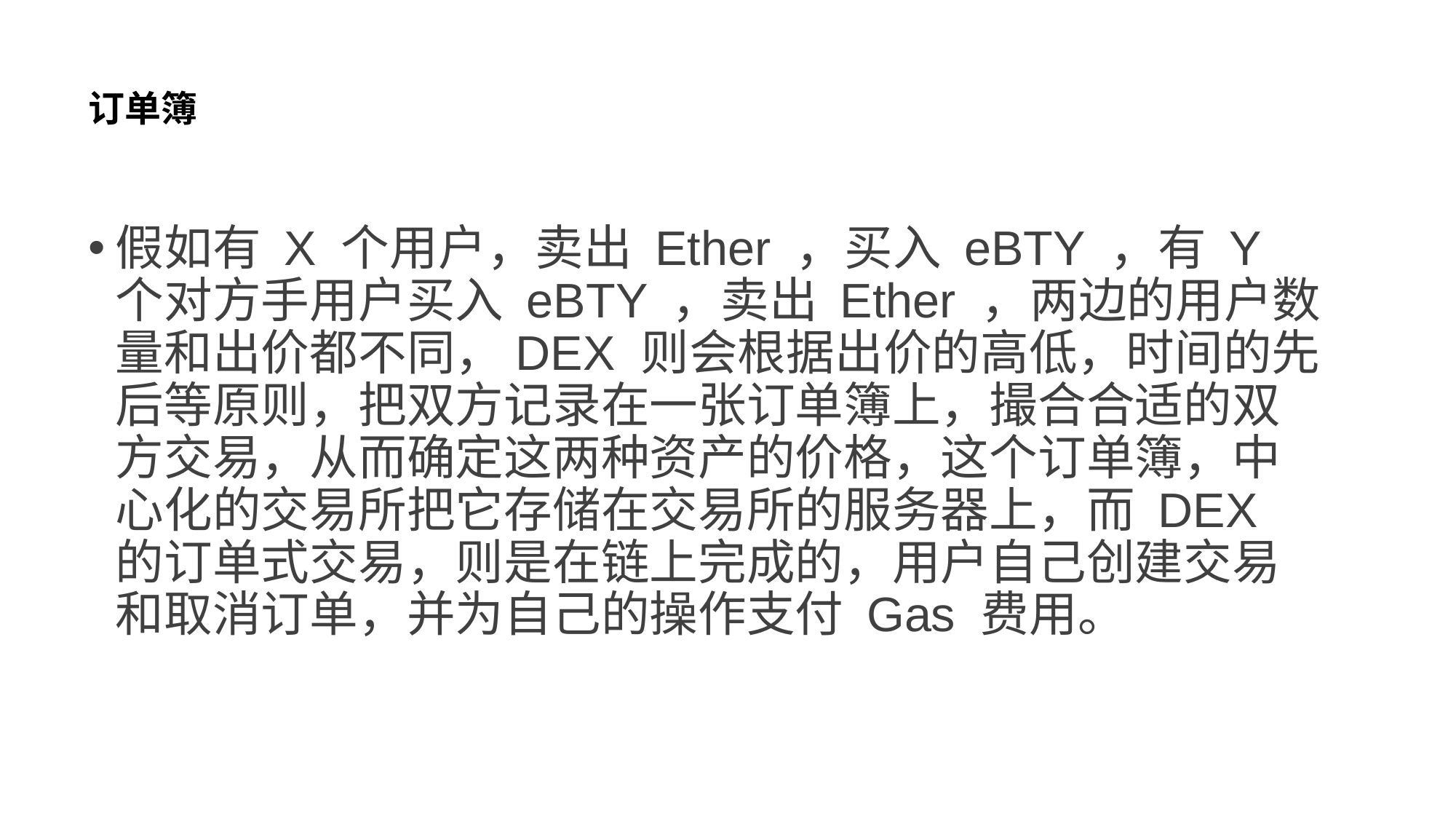

# 订单簿
假如有 X 个用户，卖出 Ether ，买入 eBTY ，有 Y 个对方手用户买入 eBTY ，卖出 Ether ，两边的用户数量和出价都不同，DEX 则会根据出价的高低，时间的先后等原则，把双方记录在一张订单簿上，撮合合适的双方交易，从而确定这两种资产的价格，这个订单簿，中心化的交易所把它存储在交易所的服务器上，而 DEX 的订单式交易，则是在链上完成的，用户自己创建交易和取消订单，并为自己的操作支付 Gas 费用。